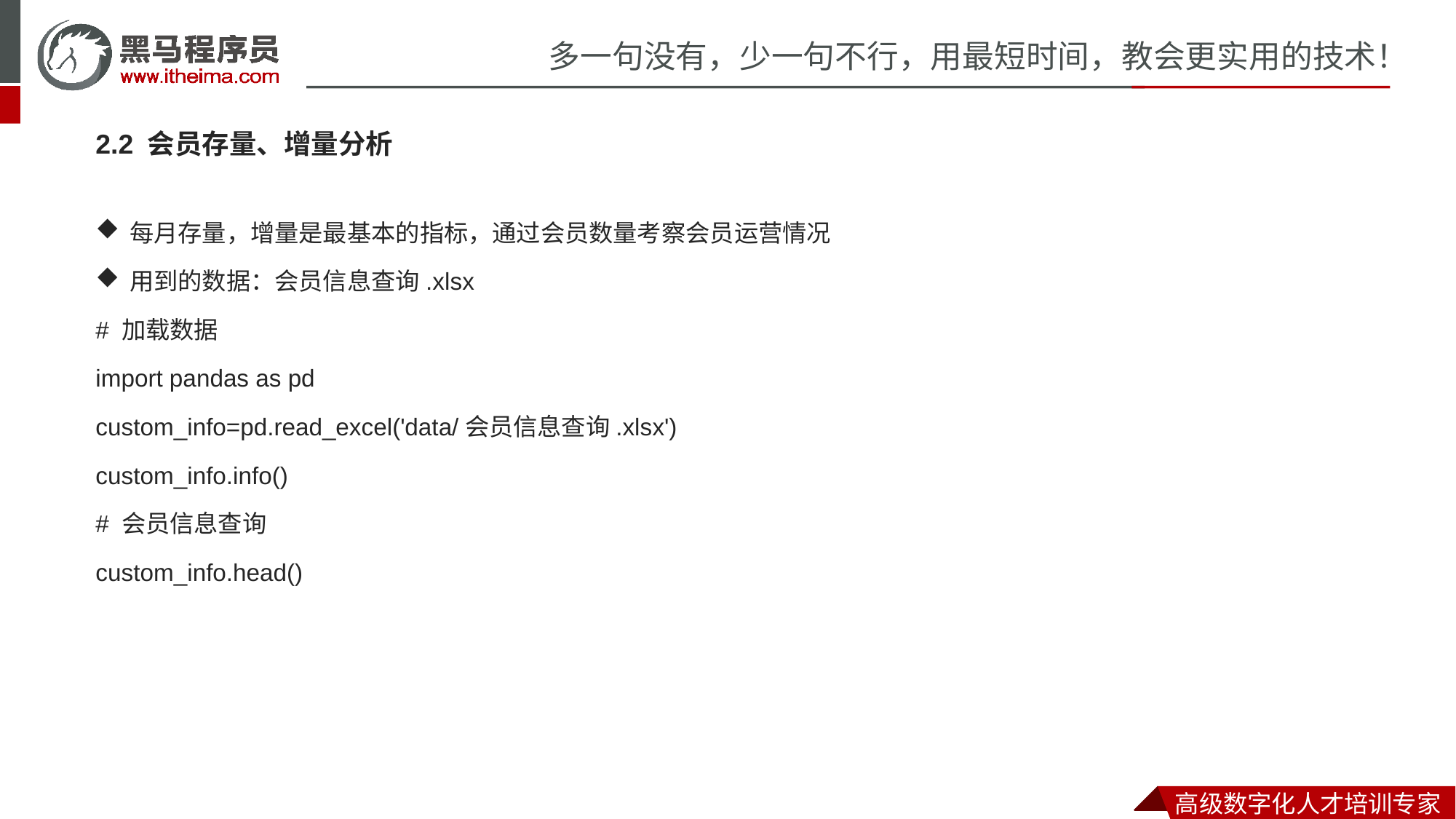

2.2 会员存量、增量分析
每月存量，增量是最基本的指标，通过会员数量考察会员运营情况
用到的数据：会员信息查询.xlsx
# 加载数据
import pandas as pd
custom_info=pd.read_excel('data/会员信息查询.xlsx')
custom_info.info()
# 会员信息查询
custom_info.head()